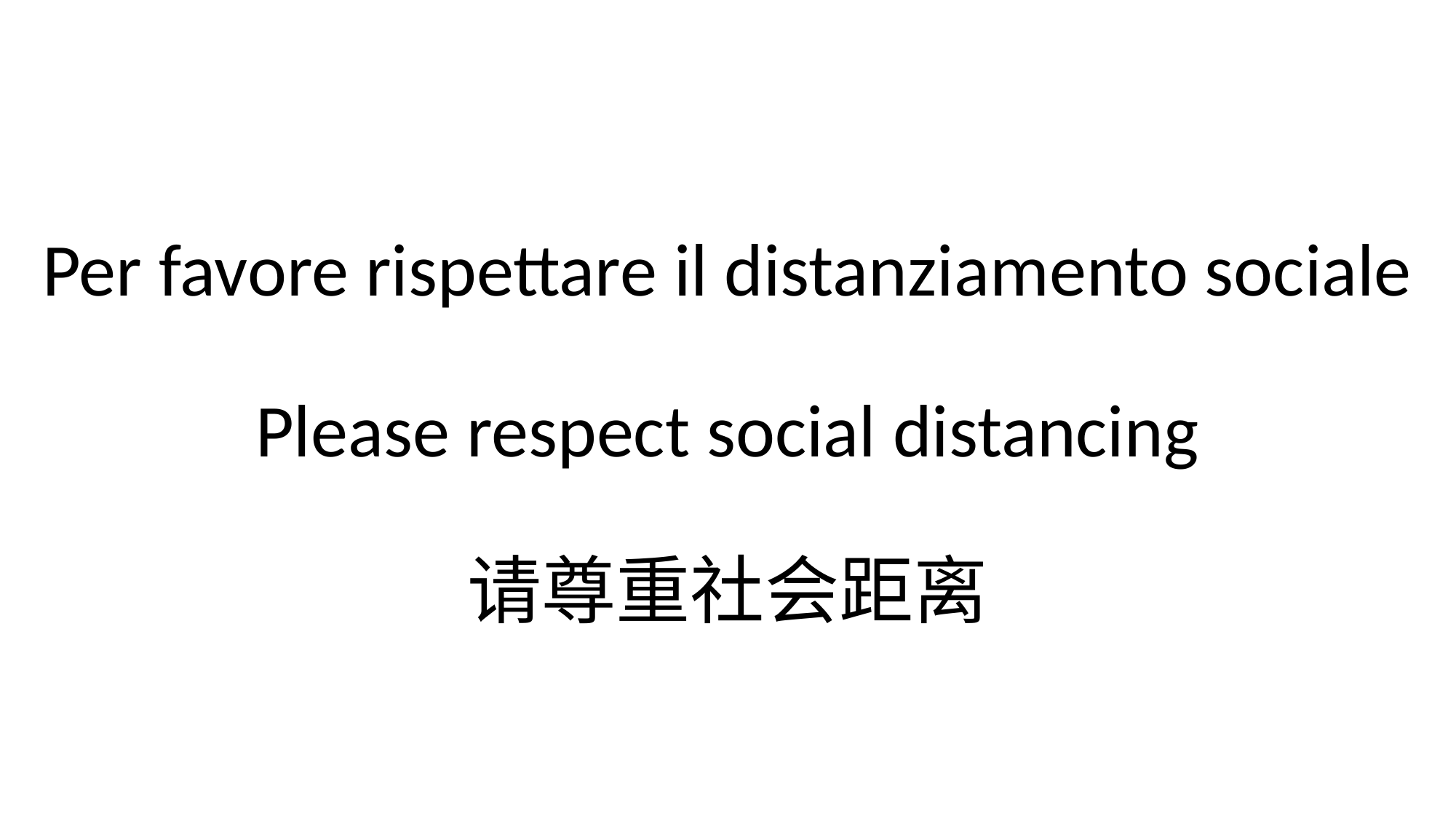

# Per favore rispettare il distanziamento sociale Please respect social distancing 请尊重社会距离